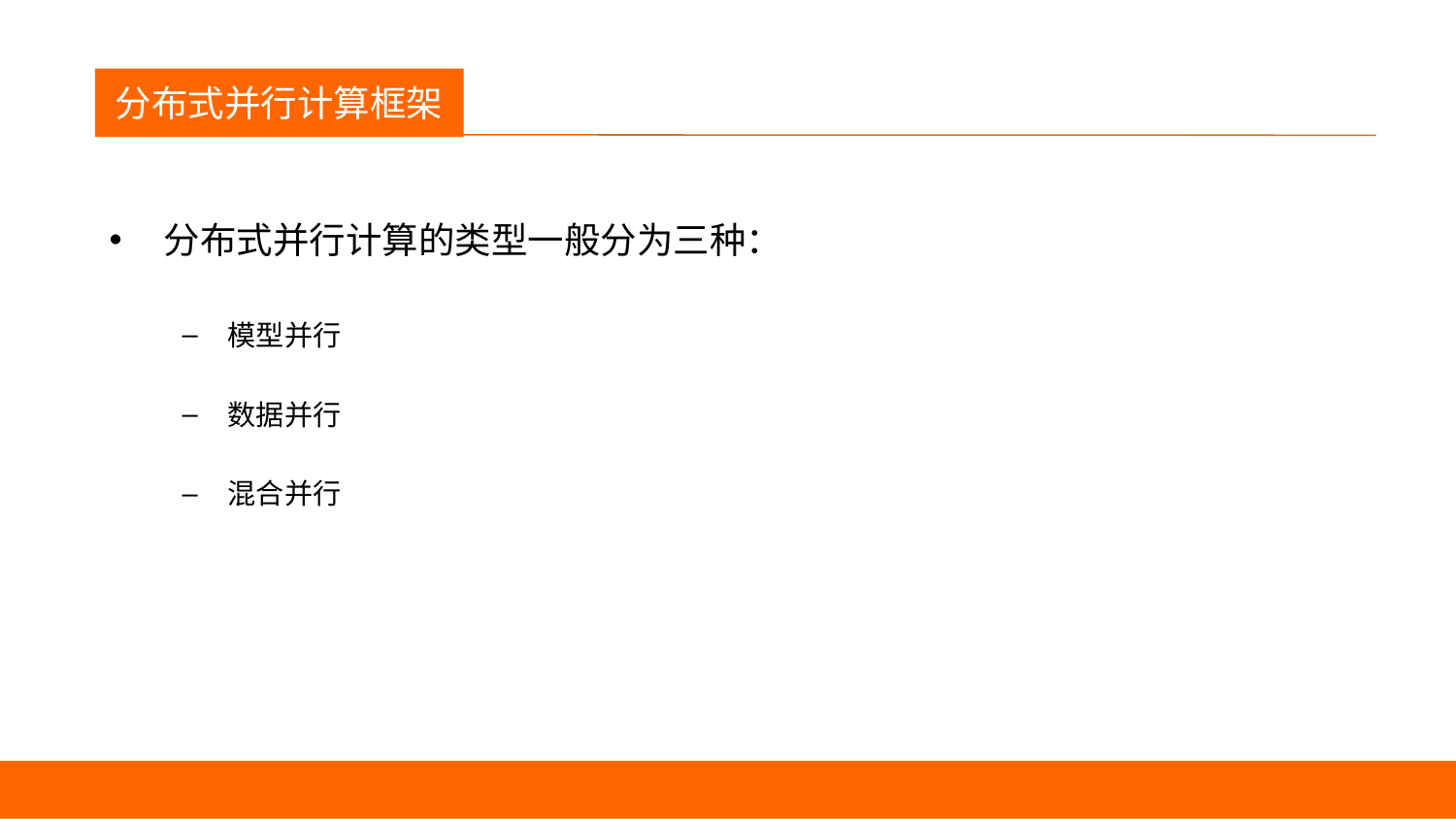

议程
分布式并行计算框架

分布式并行计算的类型一般分为三种：

模型并行

数据并行

混合并行